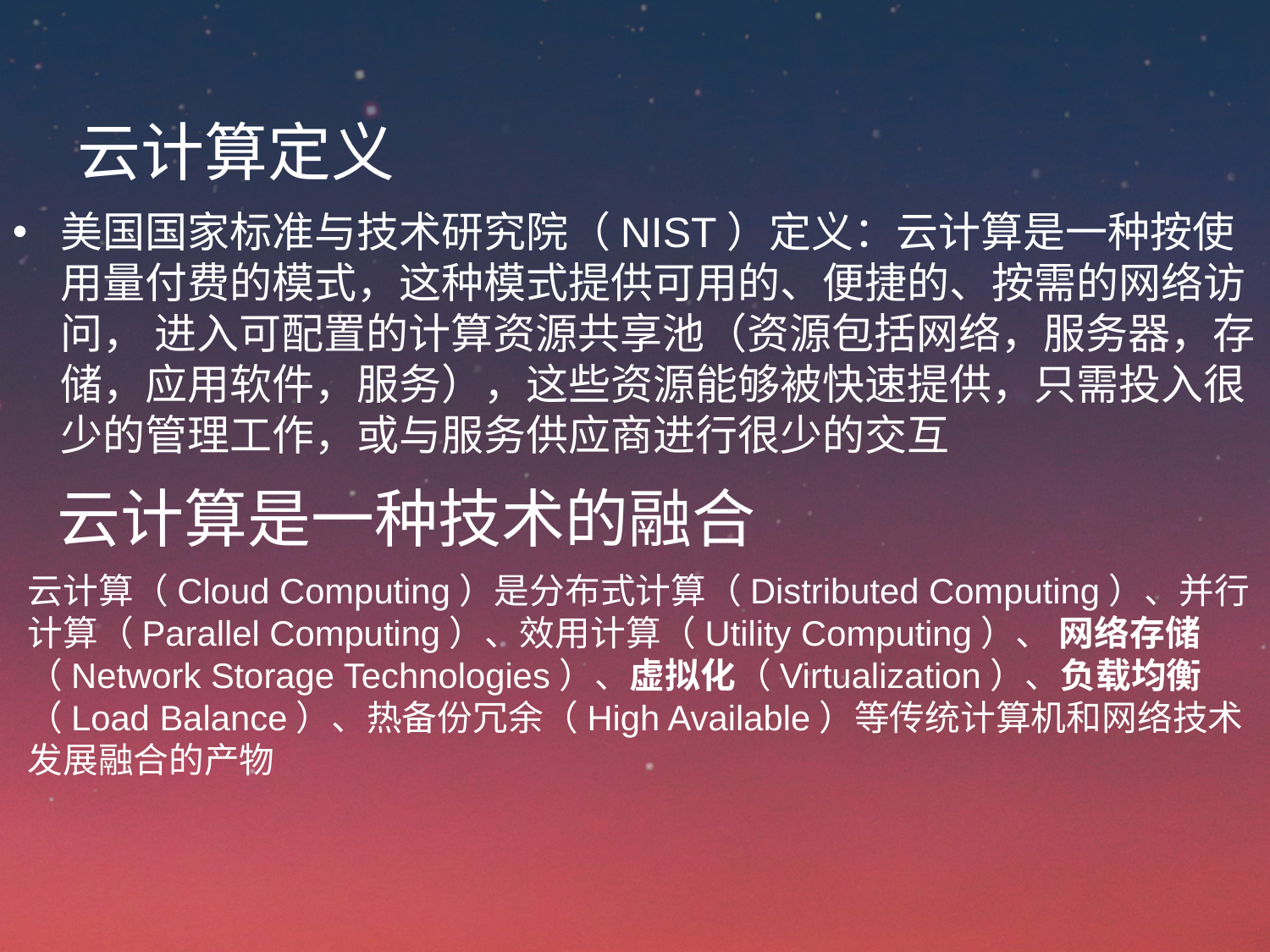

云计算定义
美国国家标准与技术研究院（NIST）定义：云计算是一种按使用量付费的模式，这种模式提供可用的、便捷的、按需的网络访问， 进入可配置的计算资源共享池（资源包括网络，服务器，存储，应用软件，服务），这些资源能够被快速提供，只需投入很少的管理工作，或与服务供应商进行很少的交互
云计算是一种技术的融合
云计算（Cloud Computing）是分布式计算（Distributed Computing）、并行计算（Parallel Computing）、效用计算（Utility Computing）、 网络存储（Network Storage Technologies）、虚拟化（Virtualization）、负载均衡（Load Balance）、热备份冗余（High Available）等传统计算机和网络技术发展融合的产物